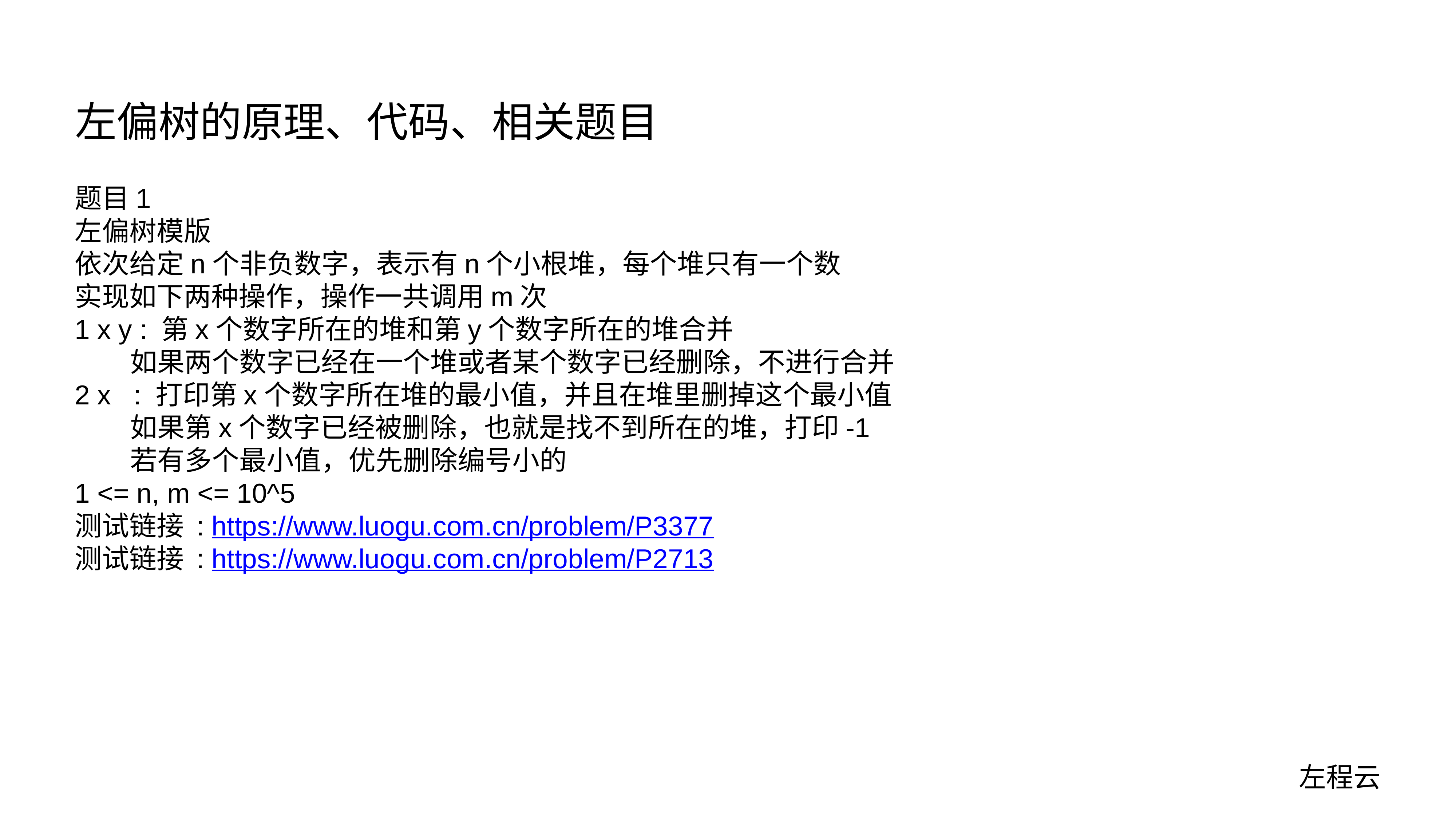

# 左偏树的原理、代码、相关题目
题目1
左偏树模版
依次给定n个非负数字，表示有n个小根堆，每个堆只有一个数
实现如下两种操作，操作一共调用m次
1 x y : 第x个数字所在的堆和第y个数字所在的堆合并
        如果两个数字已经在一个堆或者某个数字已经删除，不进行合并
2 x   : 打印第x个数字所在堆的最小值，并且在堆里删掉这个最小值
        如果第x个数字已经被删除，也就是找不到所在的堆，打印-1
        若有多个最小值，优先删除编号小的
1 <= n, m <= 10^5
测试链接 : https://www.luogu.com.cn/problem/P3377
测试链接 : https://www.luogu.com.cn/problem/P2713
左程云